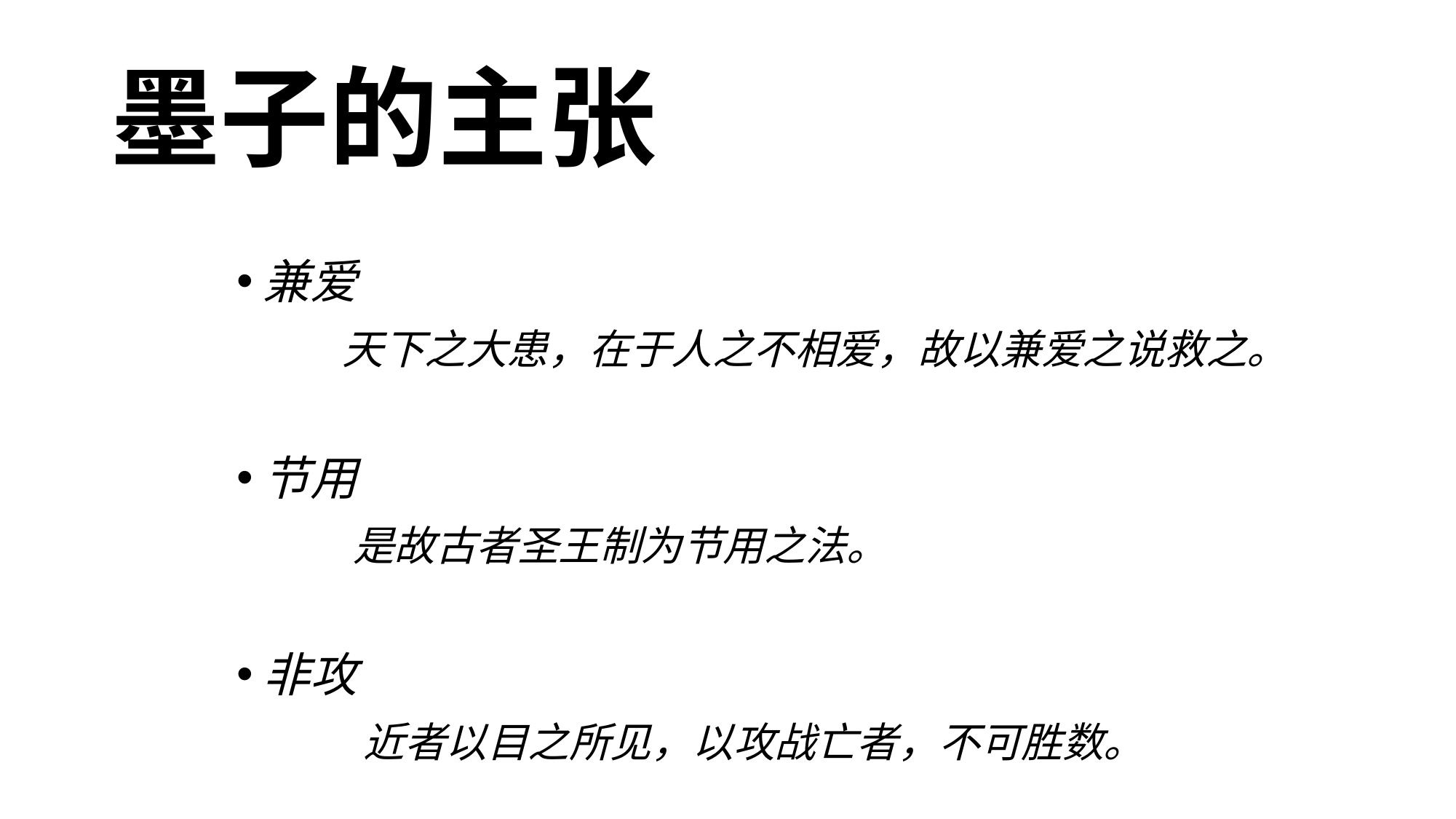

# 墨子的主张
兼爱
         天下之大患，在于人之不相爱，故以兼爱之说救之。

节用
          是故古者圣王制为节用之法。

非攻
           近者以目之所见，以攻战亡者，不可胜数。